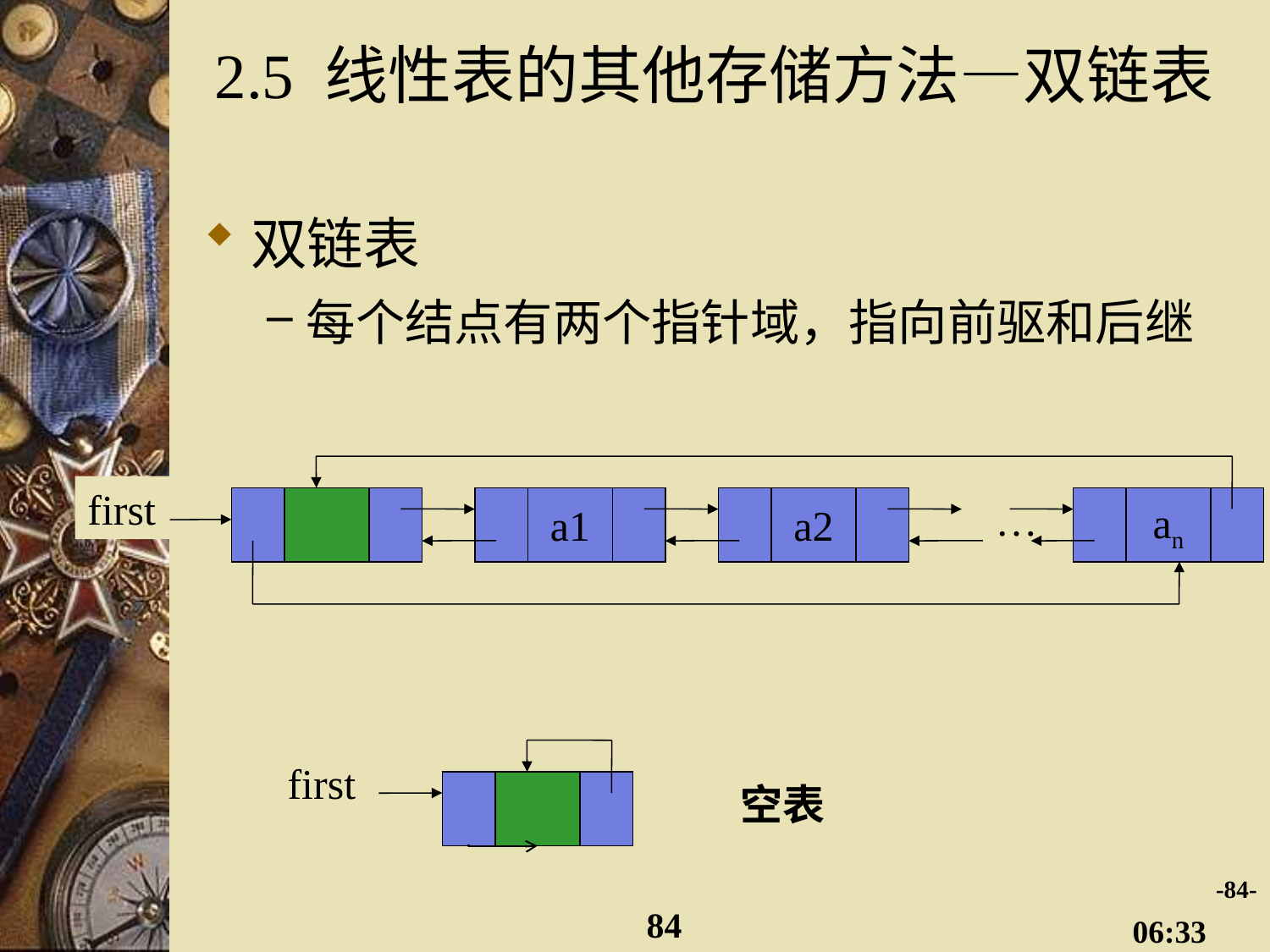

# 2.5 线性表的其他存储方法—双链表
双链表
每个结点有两个指针域，指向前驱和后继

first

a1

a2

…

an

first

空表

-84-